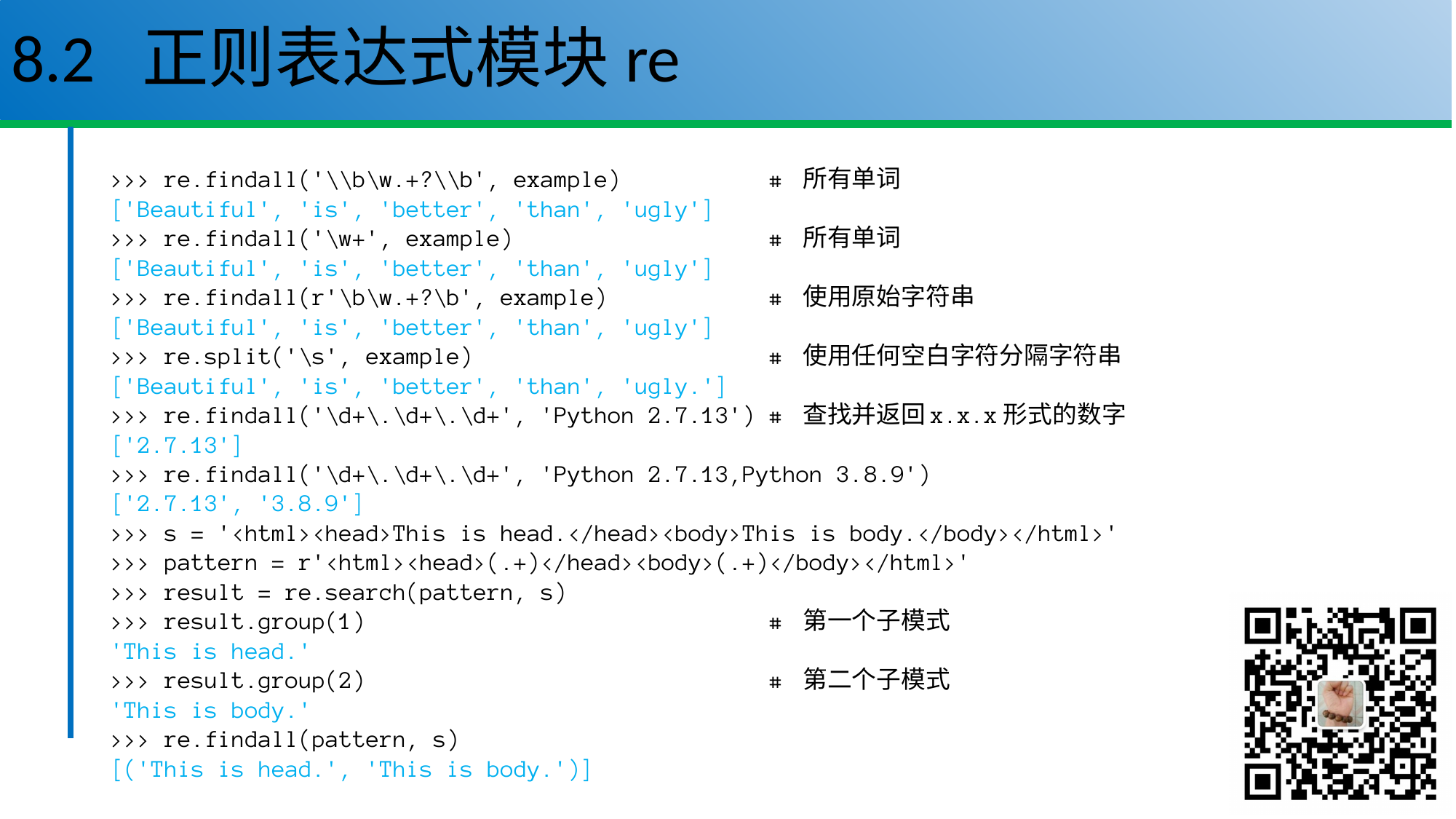

# 8.2  正则表达式模块re
>>> re.findall('\\b\w.+?\\b', example)           # 所有单词
['Beautiful', 'is', 'better', 'than', 'ugly']
>>> re.findall('\w+', example)                   # 所有单词
['Beautiful', 'is', 'better', 'than', 'ugly']
>>> re.findall(r'\b\w.+?\b', example)            # 使用原始字符串
['Beautiful', 'is', 'better', 'than', 'ugly']
>>> re.split('\s', example)                      # 使用任何空白字符分隔字符串
['Beautiful', 'is', 'better', 'than', 'ugly.']
>>> re.findall('\d+\.\d+\.\d+', 'Python 2.7.13') # 查找并返回x.x.x形式的数字
['2.7.13']
>>> re.findall('\d+\.\d+\.\d+', 'Python 2.7.13,Python 3.8.9')
['2.7.13', '3.8.9']
>>> s = '<html><head>This is head.</head><body>This is body.</body></html>'
>>> pattern = r'<html><head>(.+)</head><body>(.+)</body></html>'
>>> result = re.search(pattern, s)
>>> result.group(1)                              # 第一个子模式
'This is head.'
>>> result.group(2)                              # 第二个子模式
'This is body.'
>>> re.findall(pattern, s)
[('This is head.', 'This is body.')]
19